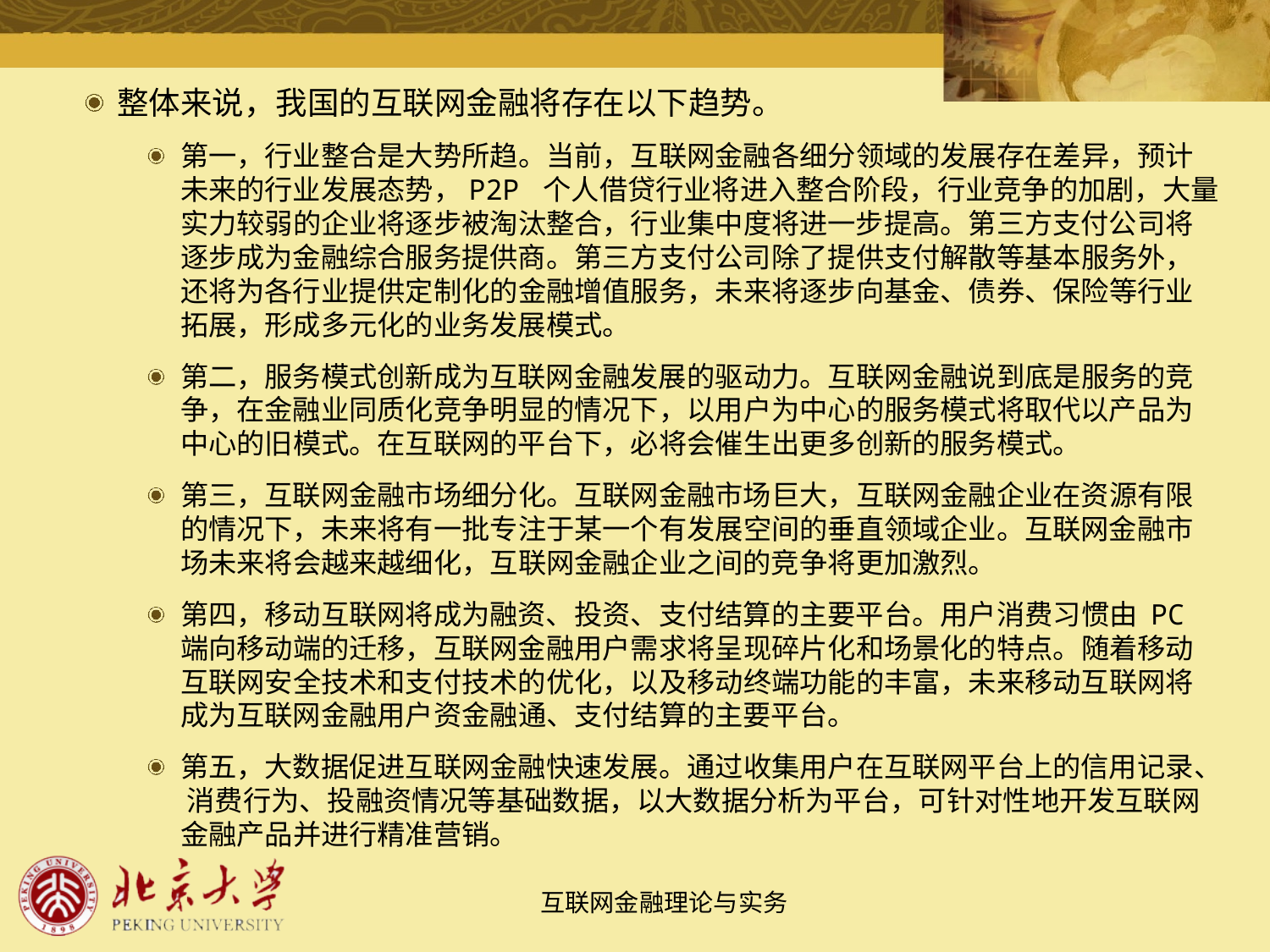

整体来说，我国的互联网金融将存在以下趋势。
第一，行业整合是大势所趋。当前，互联网金融各细分领域的发展存在差异，预计未来的行业发展态势，P2P 个人借贷行业将进入整合阶段，行业竞争的加剧，大量实力较弱的企业将逐步被淘汰整合，行业集中度将进一步提高。第三方支付公司将逐步成为金融综合服务提供商。第三方支付公司除了提供支付解散等基本服务外，还将为各行业提供定制化的金融增值服务，未来将逐步向基金、债券、保险等行业拓展，形成多元化的业务发展模式。
第二，服务模式创新成为互联网金融发展的驱动力。互联网金融说到底是服务的竞争，在金融业同质化竞争明显的情况下，以用户为中心的服务模式将取代以产品为中心的旧模式。在互联网的平台下，必将会催生出更多创新的服务模式。
第三，互联网金融市场细分化。互联网金融市场巨大，互联网金融企业在资源有限的情况下，未来将有一批专注于某一个有发展空间的垂直领域企业。互联网金融市场未来将会越来越细化，互联网金融企业之间的竞争将更加激烈。
第四，移动互联网将成为融资、投资、支付结算的主要平台。用户消费习惯由 PC 端向移动端的迁移，互联网金融用户需求将呈现碎片化和场景化的特点。随着移动互联网安全技术和支付技术的优化，以及移动终端功能的丰富，未来移动互联网将成为互联网金融用户资金融通、支付结算的主要平台。
第五，大数据促进互联网金融快速发展。通过收集用户在互联网平台上的信用记录、 消费行为、投融资情况等基础数据，以大数据分析为平台，可针对性地开发互联网金融产品并进行精准营销。